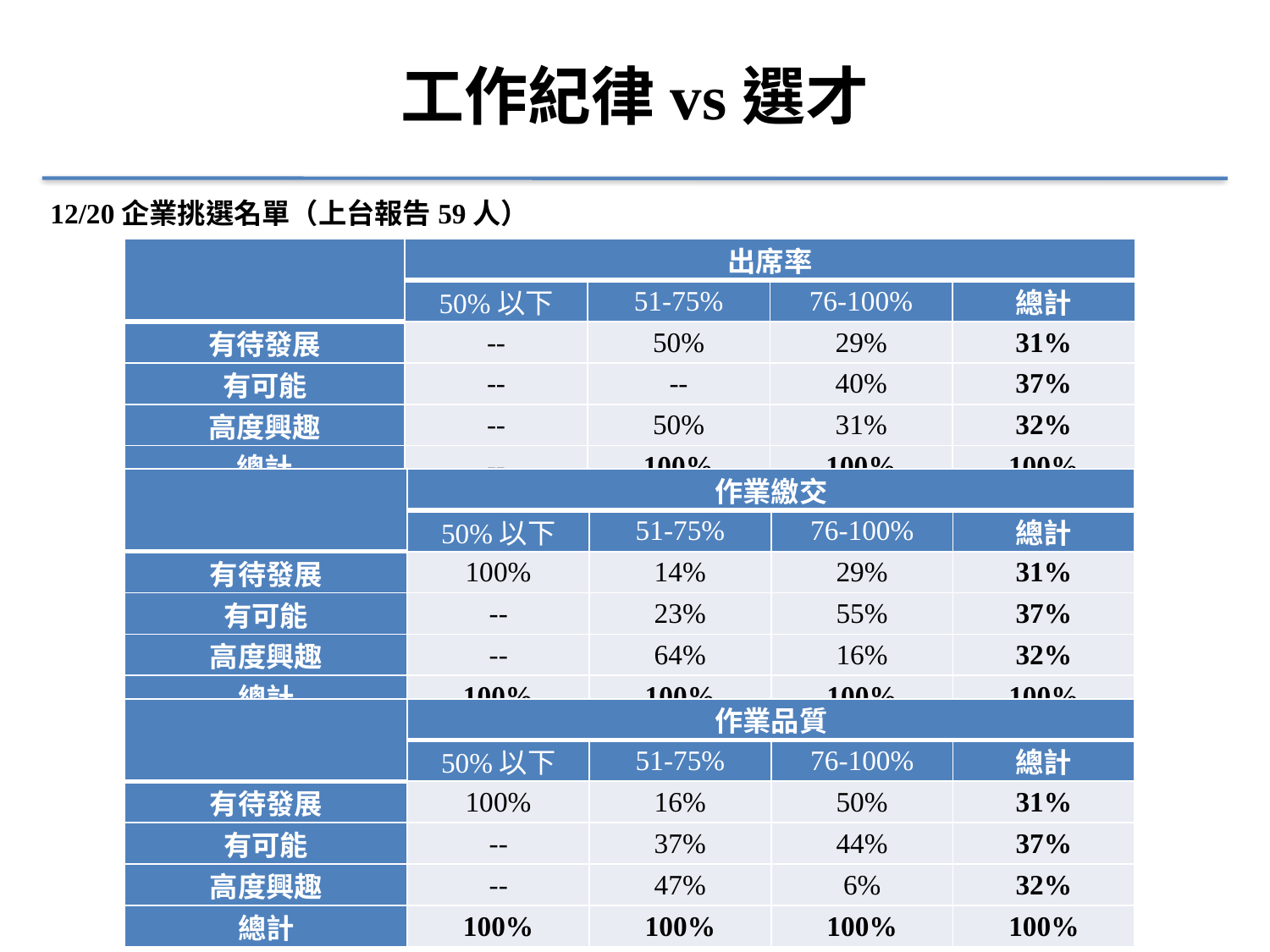

# 工作紀律vs選才
12/20企業挑選名單（上台報告59人）
|  | 出席率 |  |  |  |
| --- | --- | --- | --- | --- |
|  | 50%以下 | 51-75% | 76-100% | 總計 |
| 有待發展 | -- | 50% | 29% | 31% |
| 有可能 | -- | -- | 40% | 37% |
| 高度興趣 | -- | 50% | 31% | 32% |
| 總計 | -- | 100% | 100% | 100% |
|  | 作業繳交 |  |  |  |
| --- | --- | --- | --- | --- |
|  | 50%以下 | 51-75% | 76-100% | 總計 |
| 有待發展 | 100% | 14% | 29% | 31% |
| 有可能 | -- | 23% | 55% | 37% |
| 高度興趣 | -- | 64% | 16% | 32% |
| 總計 | 100% | 100% | 100% | 100% |
|  | 作業品質 |  |  |  |
| --- | --- | --- | --- | --- |
|  | 50%以下 | 51-75% | 76-100% | 總計 |
| 有待發展 | 100% | 16% | 50% | 31% |
| 有可能 | -- | 37% | 44% | 37% |
| 高度興趣 | -- | 47% | 6% | 32% |
| 總計 | 100% | 100% | 100% | 100% |